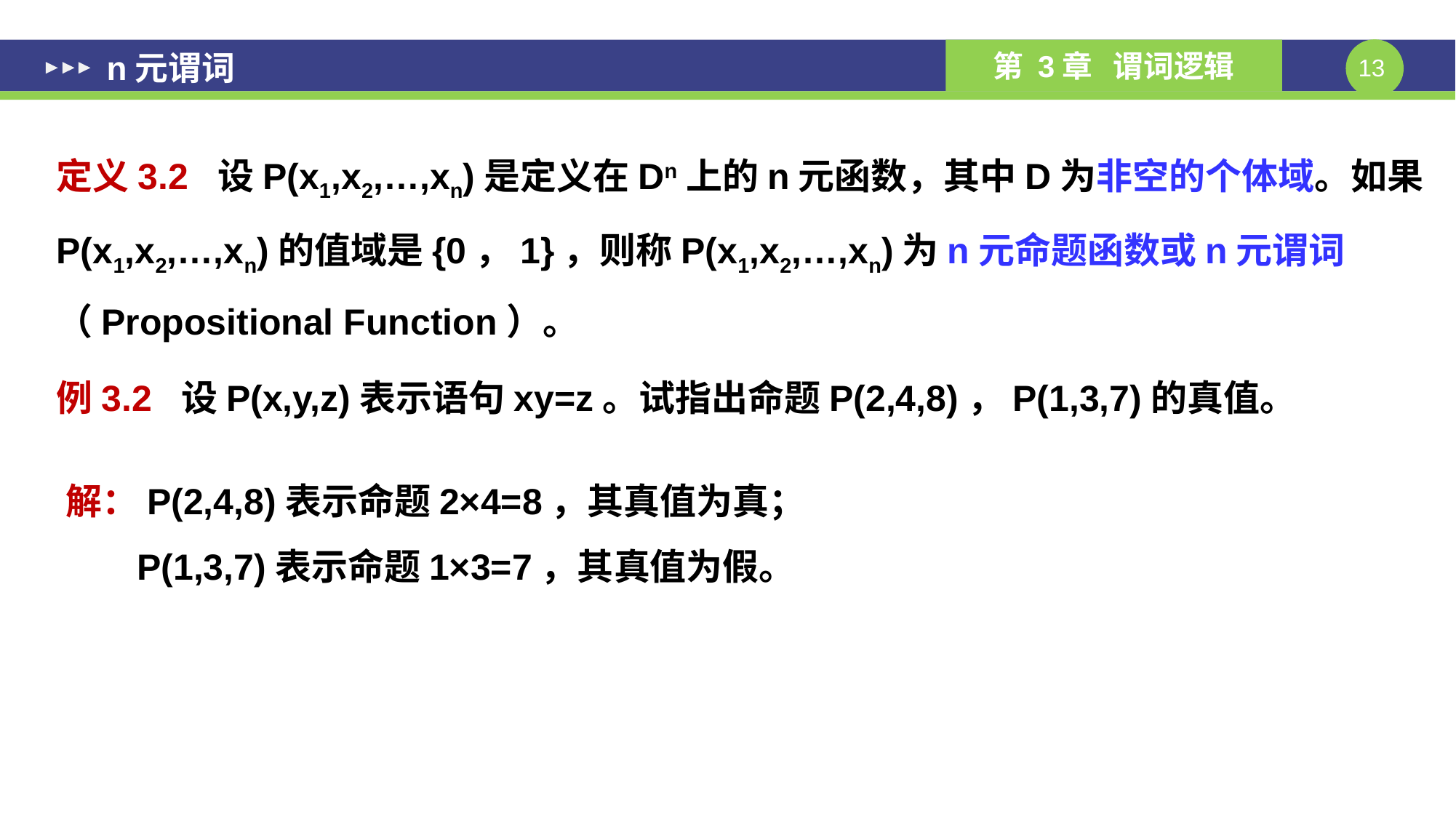

n元谓词
定义3.2  设P(x1,x2,…,xn)是定义在Dn上的n元函数，其中D为非空的个体域。如果P(x1,x2,…,xn)的值域是{0，1}，则称P(x1,x2,…,xn)为n元命题函数或n元谓词（Propositional Function）。
例3.2  设P(x,y,z)表示语句xy=z。试指出命题P(2,4,8)，P(1,3,7)的真值。
解：P(2,4,8)表示命题2×4=8，其真值为真；
       P(1,3,7)表示命题1×3=7，其真值为假。